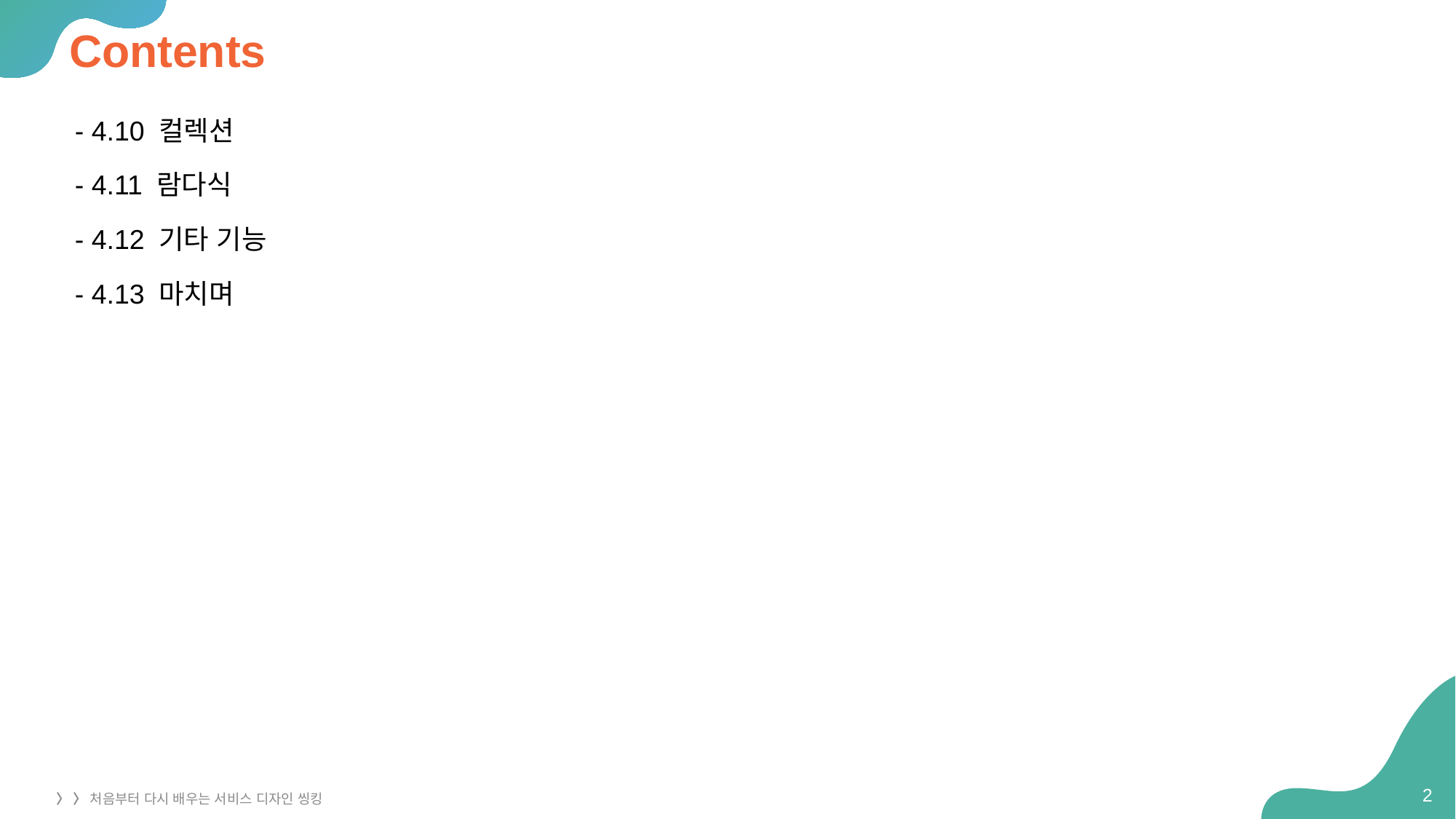

# Contents
  - 4.10 컬렉션
  - 4.11 람다식
  - 4.12 기타 기능
  - 4.13 마치며

2
〉 〉 처음부터 다시 배우는 서비스 디자인 씽킹